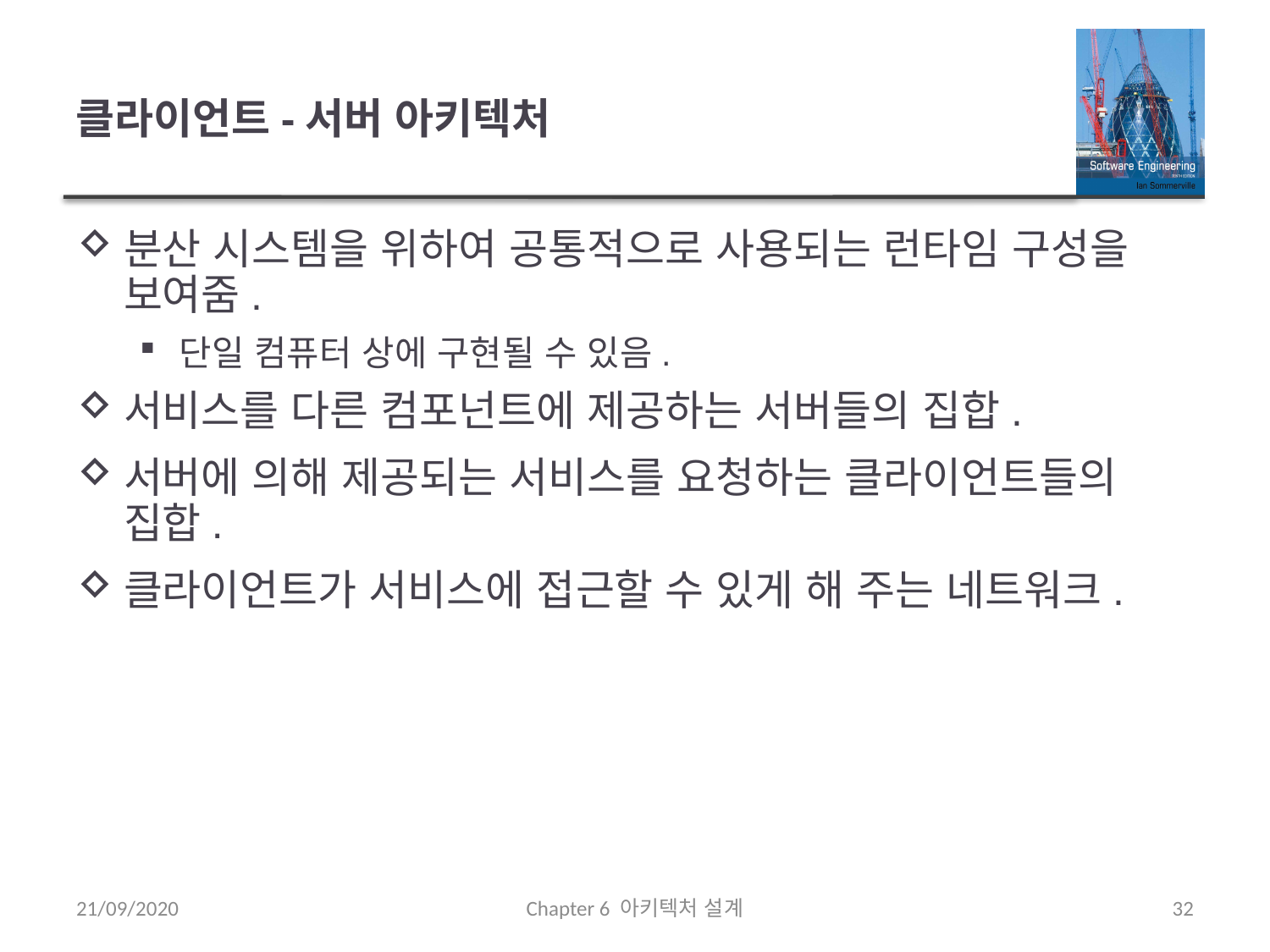

# 클라이언트-서버 아키텍처
분산 시스템을 위하여 공통적으로 사용되는 런타임 구성을 보여줌.
단일 컴퓨터 상에 구현될 수 있음.
서비스를 다른 컴포넌트에 제공하는 서버들의 집합.
서버에 의해 제공되는 서비스를 요청하는 클라이언트들의 집합.
클라이언트가 서비스에 접근할 수 있게 해 주는 네트워크.
21/09/2020
Chapter 6 아키텍처 설계
32